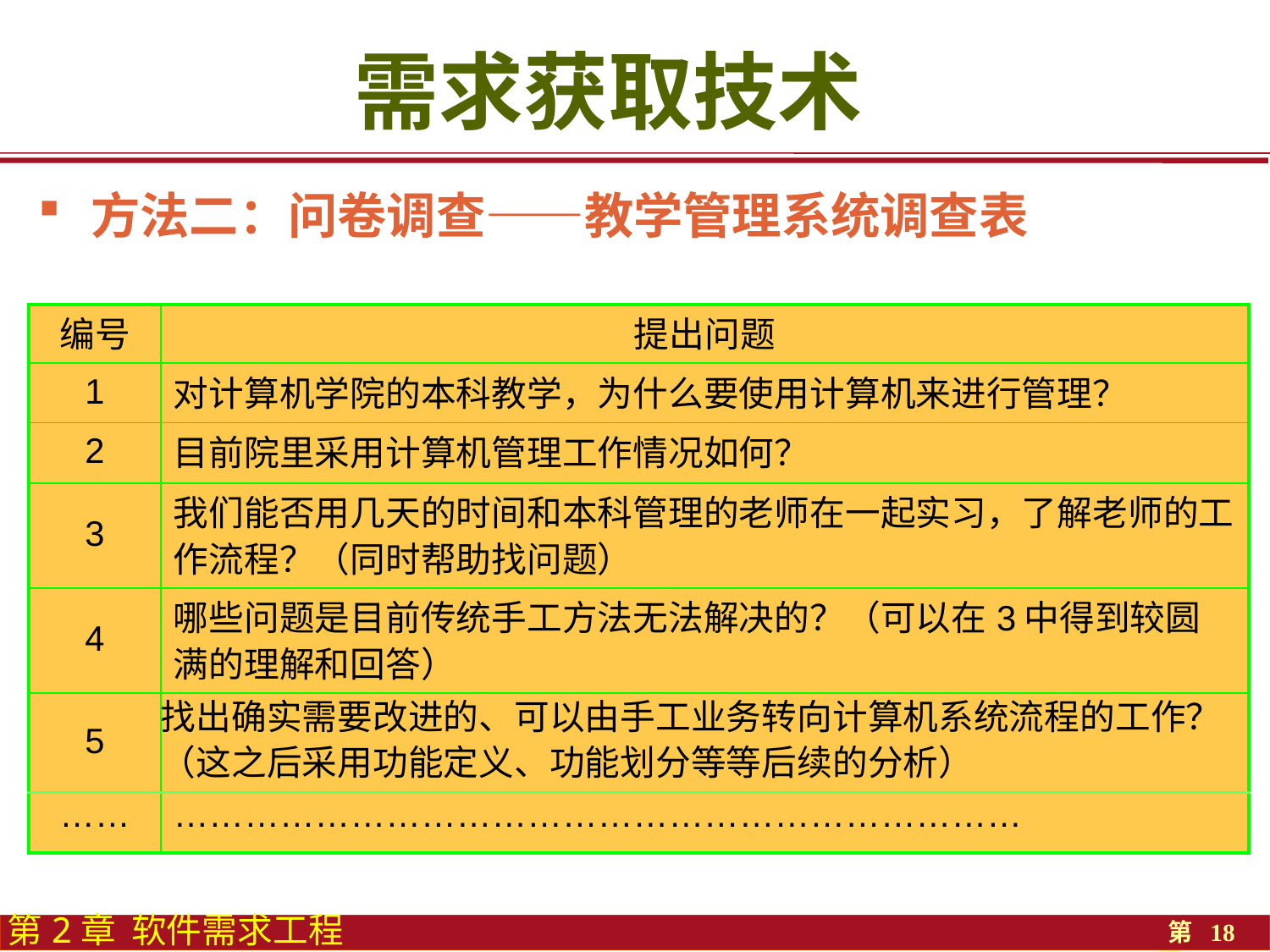

需求获取技术
# 方法二：问卷调查——教学管理系统调查表
| 编号 | 提出问题 |
| --- | --- |
| 1 | 对计算机学院的本科教学，为什么要使用计算机来进行管理？ |
| 2 | 目前院里采用计算机管理工作情况如何？ |
| 3 | 我们能否用几天的时间和本科管理的老师在一起实习，了解老师的工作流程？（同时帮助找问题） |
| 4 | 哪些问题是目前传统手工方法无法解决的？（可以在3中得到较圆满的理解和回答） |
| 5 | 找出确实需要改进的、可以由手工业务转向计算机系统流程的工作？（这之后采用功能定义、功能划分等等后续的分析） |
| …… | ……………………………………………………………… |